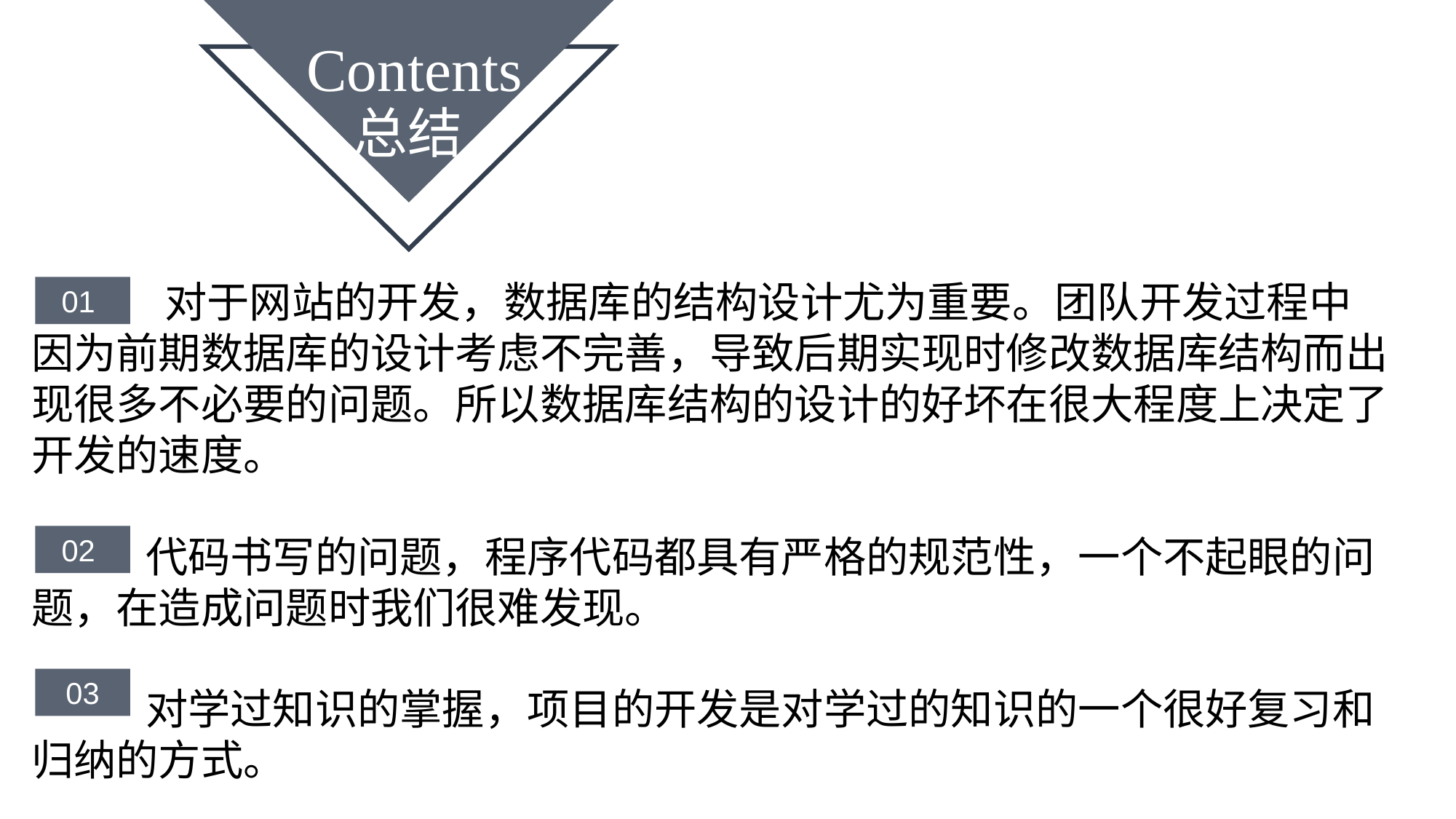

Contents

总结
             对于网站的开发，数据库的结构设计尤为重要。团队开发过程中因为前期数据库的设计考虑不完善，导致后期实现时修改数据库结构而出现很多不必要的问题。所以数据库结构的设计的好坏在很大程度上决定了开发的速度。

           代码书写的问题，程序代码都具有严格的规范性，一个不起眼的问题，在造成问题时我们很难发现。

           对学过知识的掌握，项目的开发是对学过的知识的一个很好复习和归纳的方式。
01
02
03